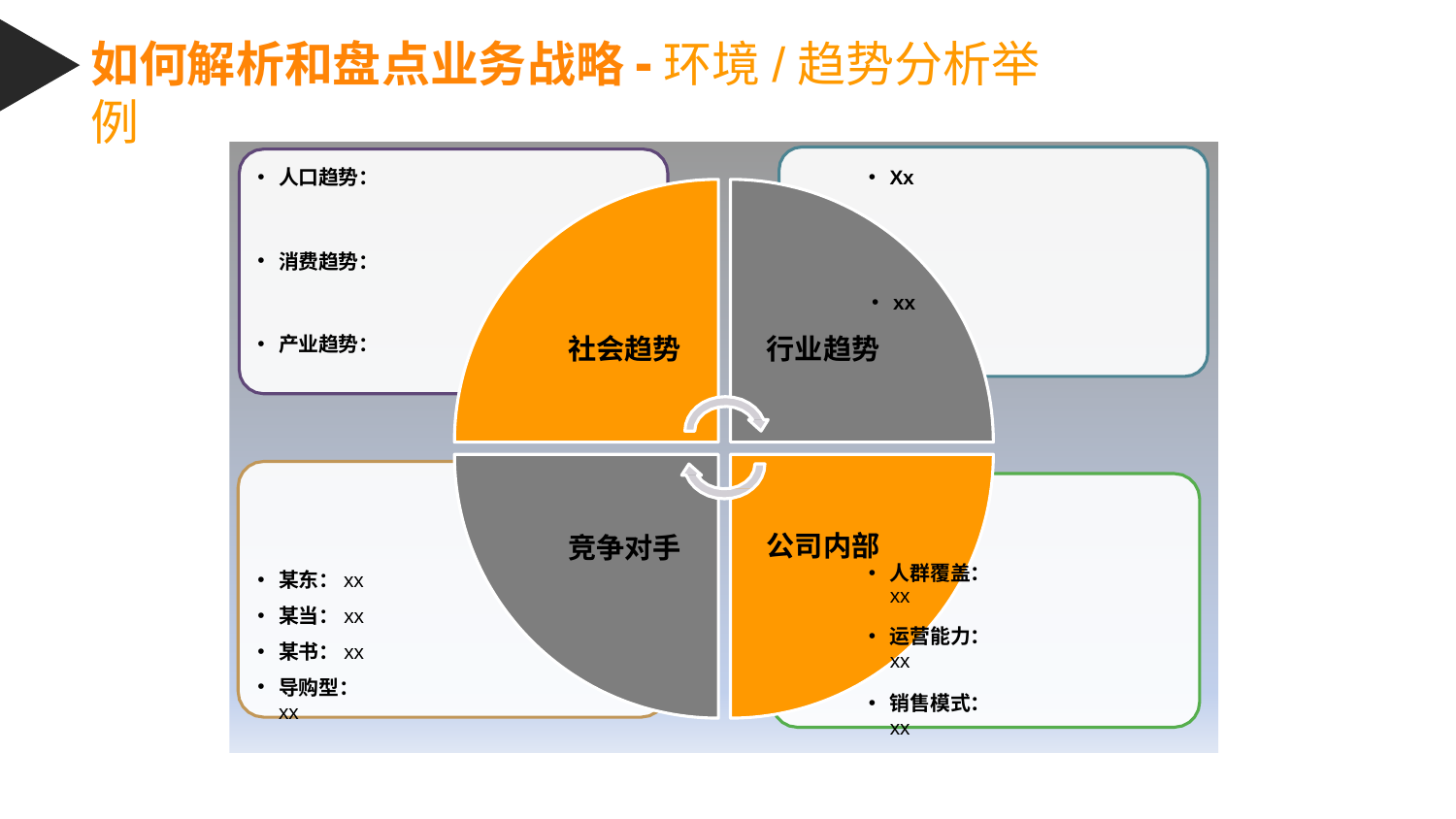

# 如何解析和盘点业务战略-环境/趋势分析举例

人口趋势：
Xx

消费趋势：
xx
行业趋势
产业趋势：
社会趋势

竞争对手
公司内部
人群覆盖：xx
运营能力：xx
销售模式：xx
某东：xx
某当：xx
某书：xx
导购型：xx